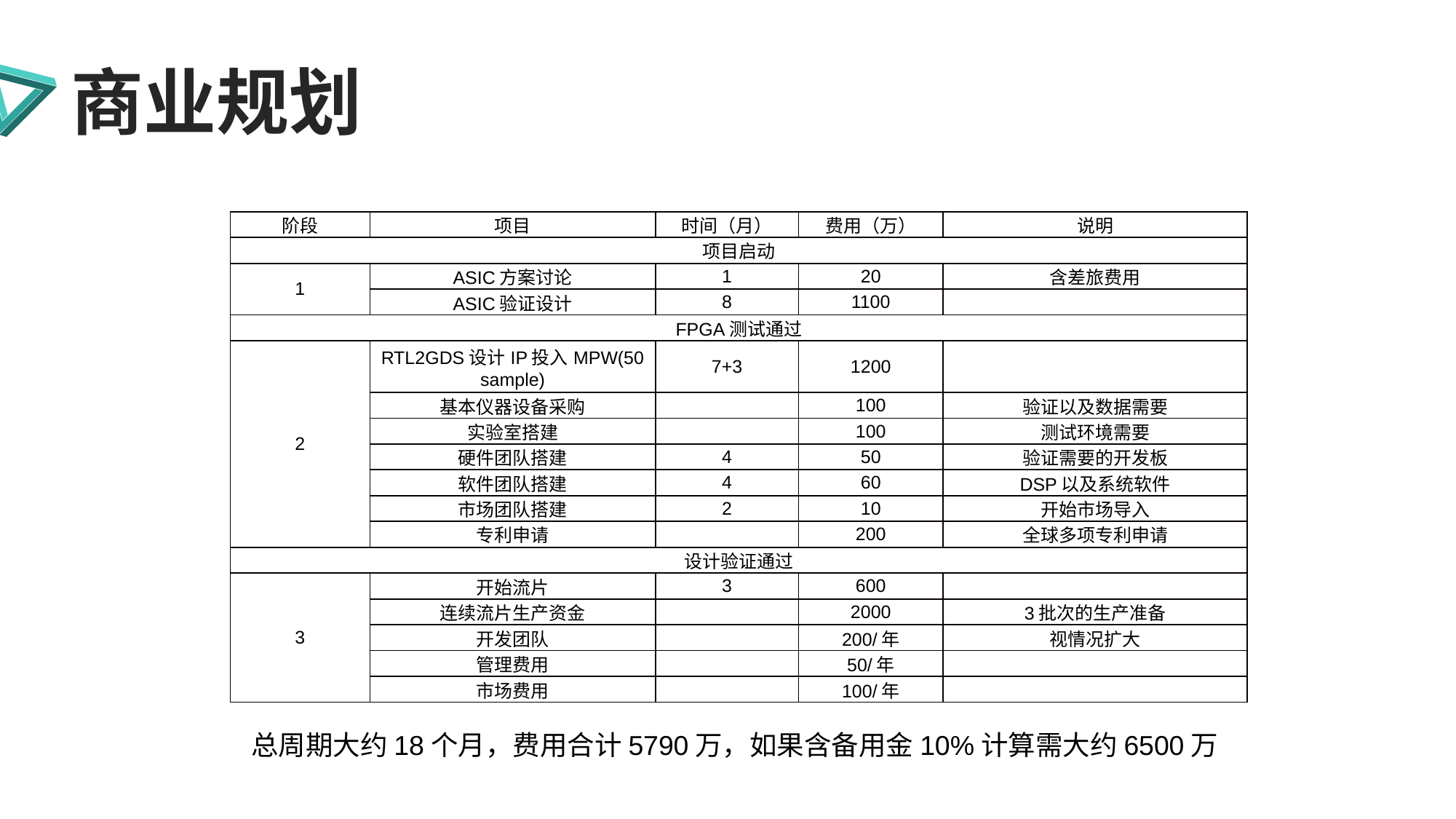

商业规划

| 阶段 | 项目 | 时间（月） | 费用（万） | 说明 |
| --- | --- | --- | --- | --- |
| 项目启动 |  |  |  |  |
| 1 | ASIC方案讨论 | 1 | 20 | 含差旅费用 |
|  | ASIC验证设计 | 8 | 1100 |  |
| FPGA测试通过 |  |  |  |  |
| 2 | RTL2GDS设计IP投入MPW(50 sample) | 7+3 | 1200 |  |
|  | 基本仪器设备采购 |  | 100 | 验证以及数据需要 |
|  | 实验室搭建 |  | 100 | 测试环境需要 |
|  | 硬件团队搭建 | 4 | 50 | 验证需要的开发板 |
|  | 软件团队搭建 | 4 | 60 | DSP以及系统软件 |
|  | 市场团队搭建 | 2 | 10 | 开始市场导入 |
|  | 专利申请 |  | 200 | 全球多项专利申请 |
| 设计验证通过 |  |  |  |  |
| 3 | 开始流片 | 3 | 600 |  |
|  | 连续流片生产资金 |  | 2000 | 3批次的生产准备 |
|  | 开发团队 |  | 200/年 | 视情况扩大 |
|  | 管理费用 |  | 50/年 |  |
|  | 市场费用 |  | 100/年 |  |
总周期大约18个月，费用合计5790万，如果含备用金10%计算需大约6500万